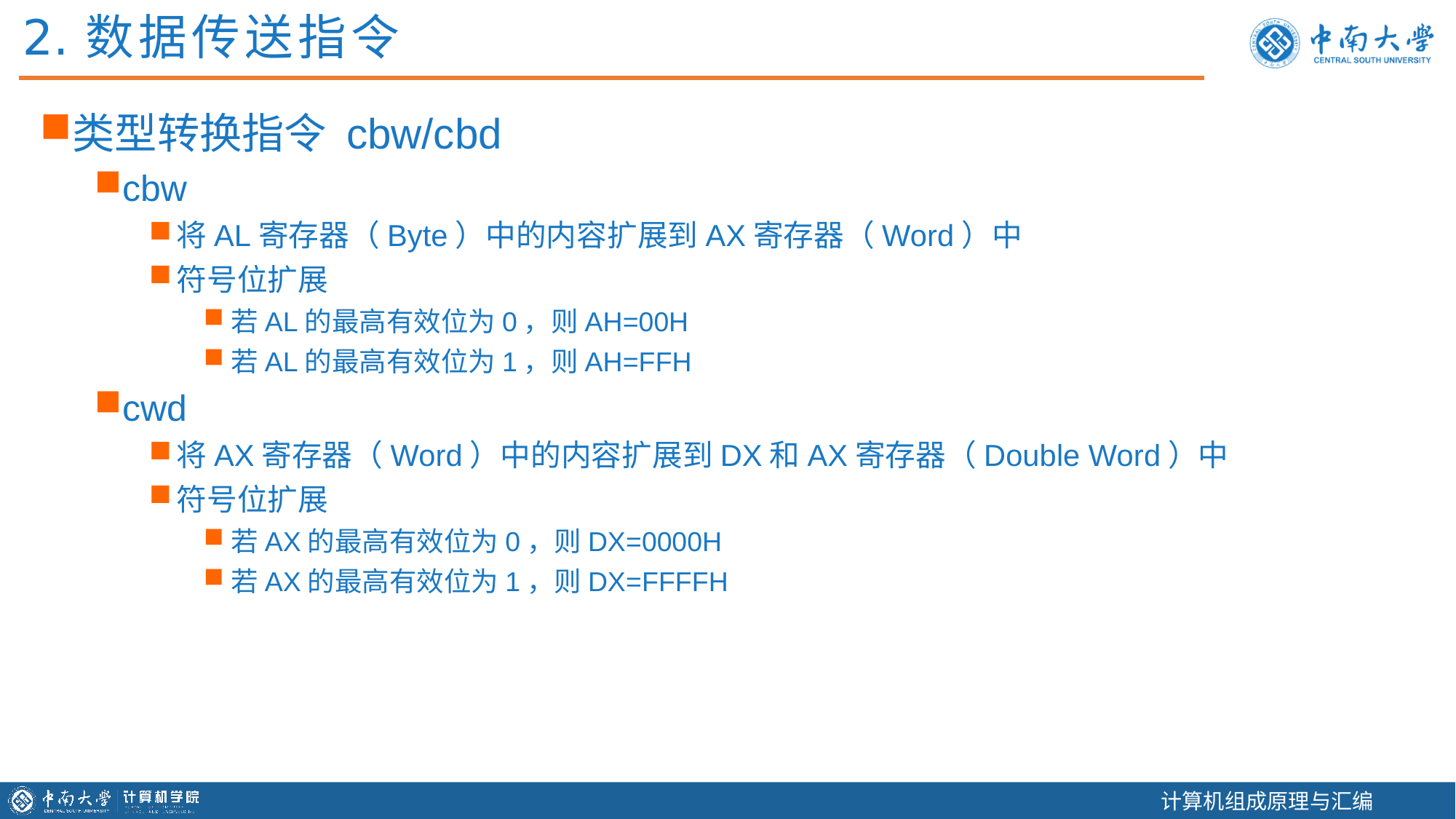

2.数据传送指令
类型转换指令 cbw/cbd
cbw
将AL寄存器（Byte）中的内容扩展到AX寄存器（Word）中
符号位扩展
若AL的最高有效位为0，则AH=00H
若AL的最高有效位为1，则AH=FFH
cwd
将AX寄存器（Word）中的内容扩展到DX和AX寄存器（Double Word）中
符号位扩展
若AX的最高有效位为0，则DX=0000H
若AX的最高有效位为1，则DX=FFFFH

19